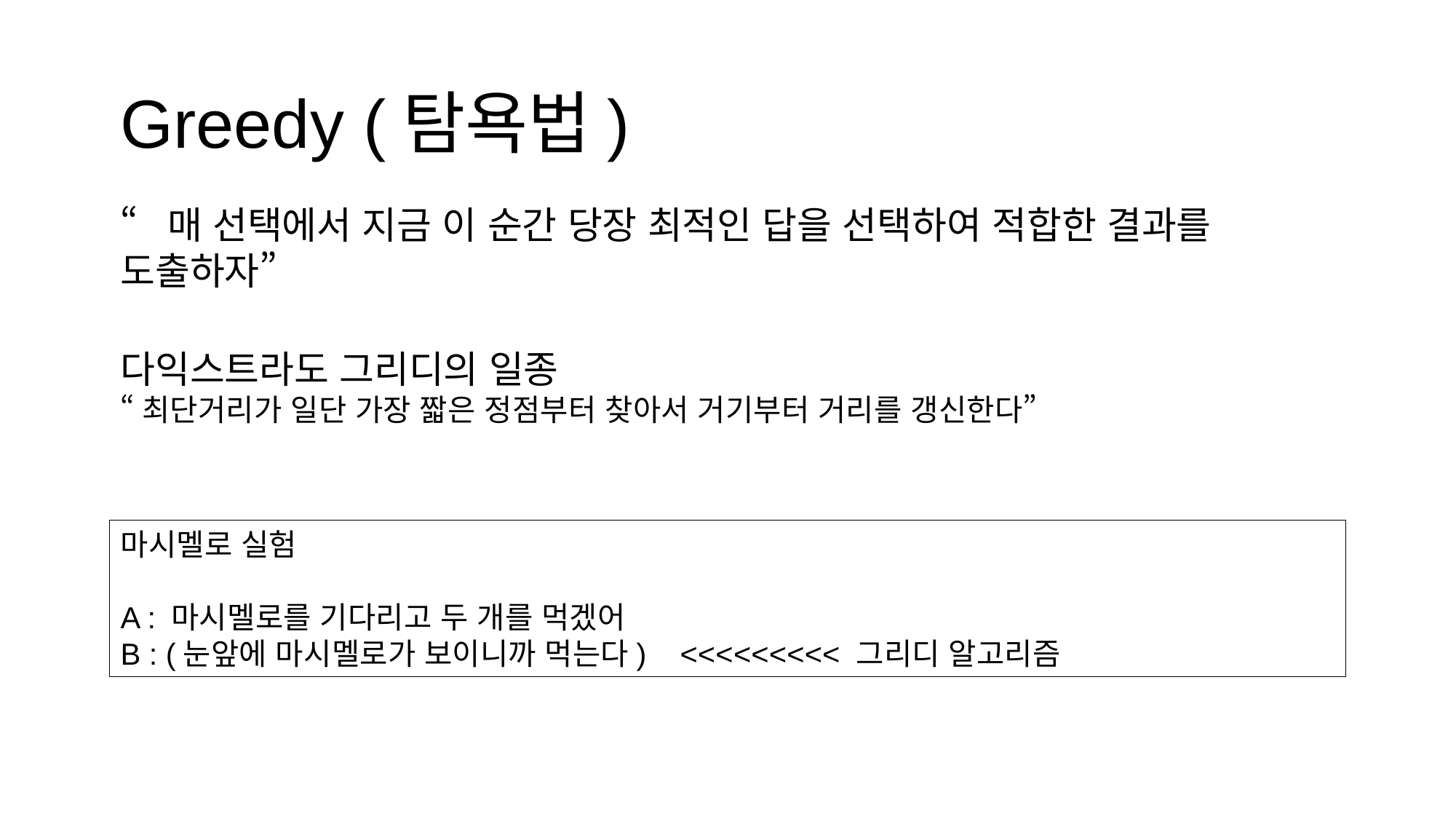

Greedy (탐욕법)
“매 선택에서 지금 이 순간 당장 최적인 답을 선택하여 적합한 결과를 도출하자”
다익스트라도 그리디의 일종
“최단거리가 일단 가장 짧은 정점부터 찾아서 거기부터 거리를 갱신한다”
마시멜로 실험

A : 마시멜로를 기다리고 두 개를 먹겠어
B : (눈앞에 마시멜로가 보이니까 먹는다)    <<<<<<<<< 그리디 알고리즘